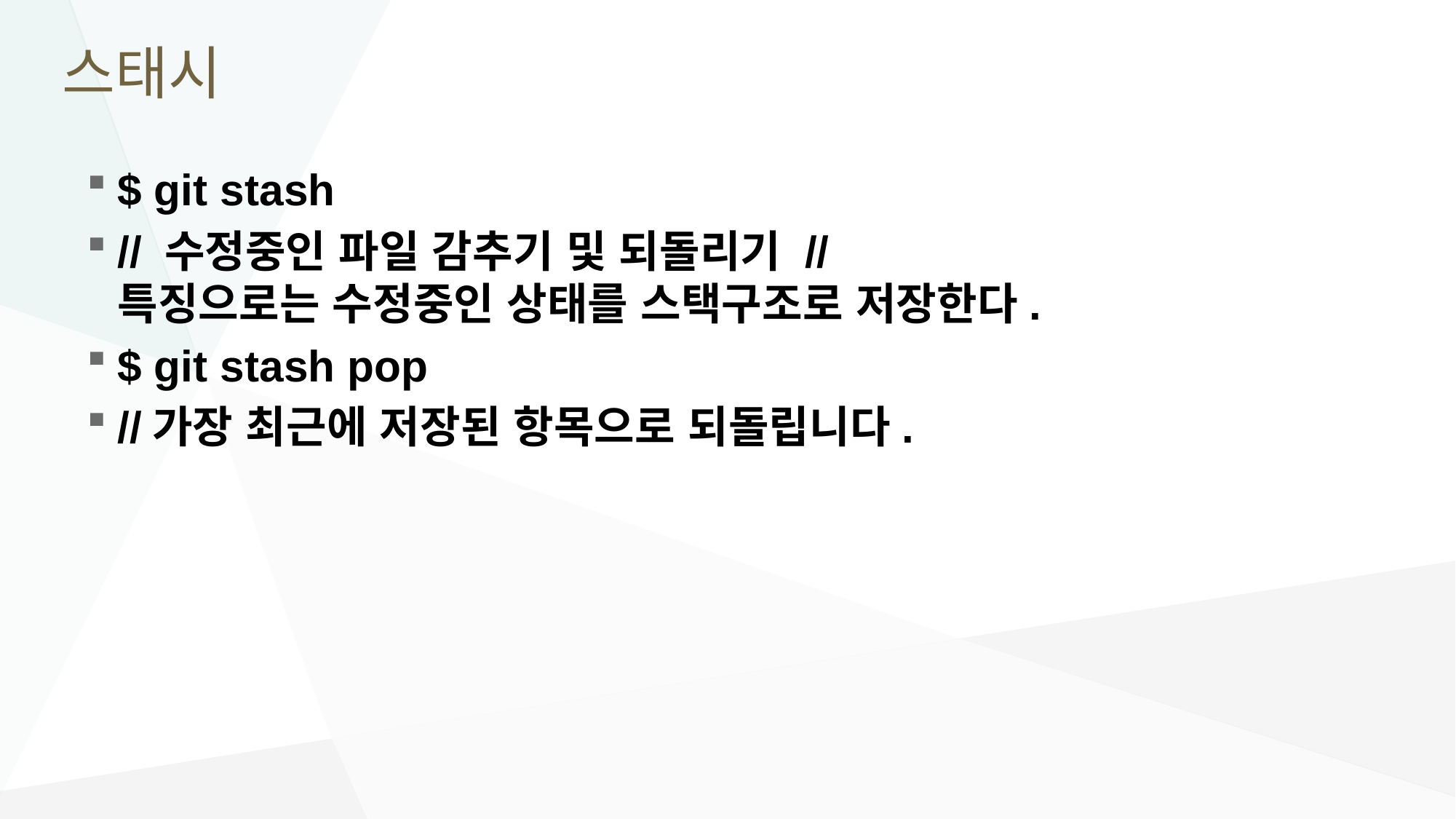

# 스태시
$ git stash
// 수정중인 파일 감추기 및 되돌리기 //특징으로는 수정중인 상태를 스택구조로 저장한다.
$ git stash pop
//가장 최근에 저장된 항목으로 되돌립니다.